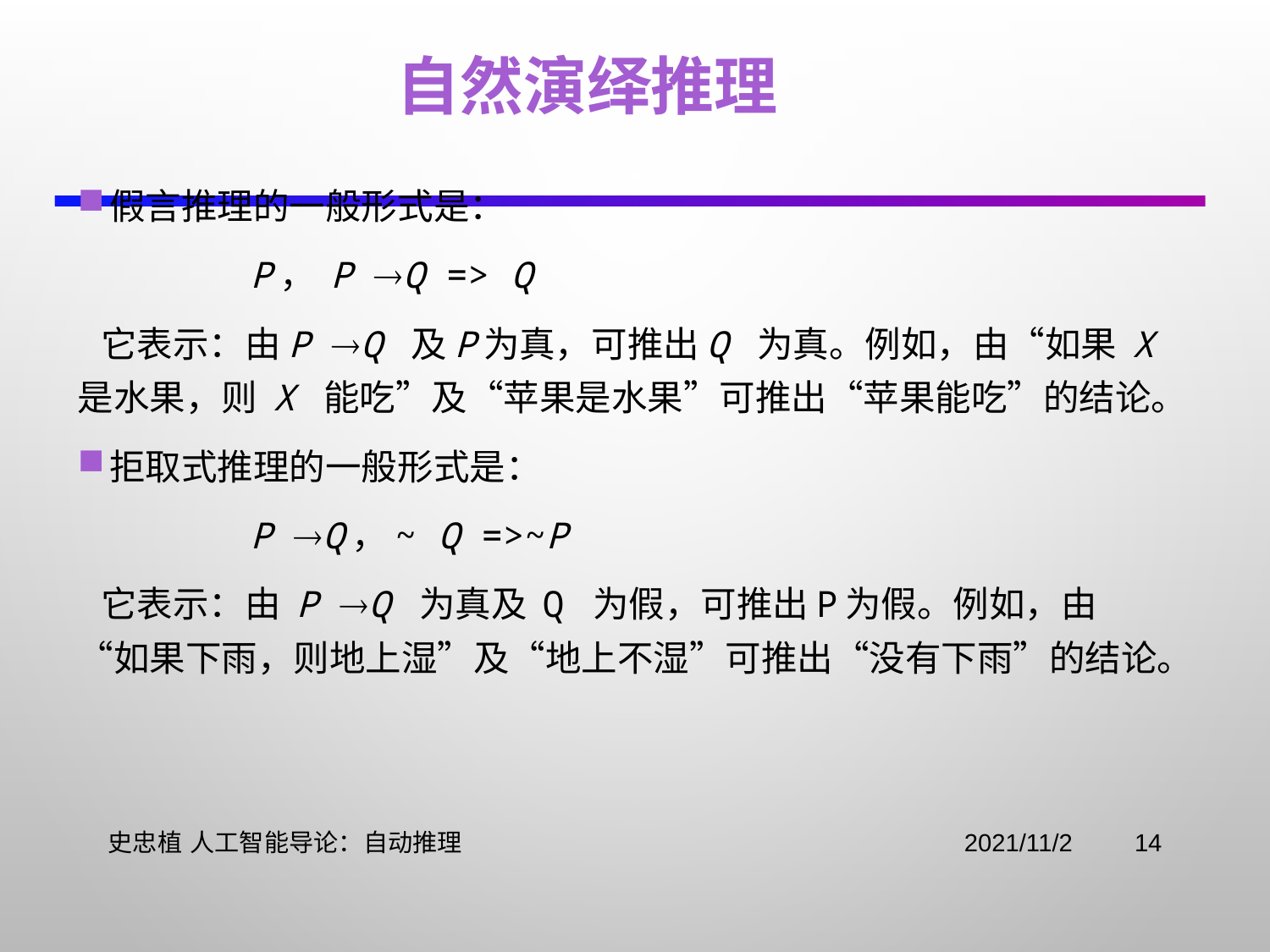

# 自然演绎推理
假言推理的一般形式是：
        P， P →Q => Q
  它表示：由P →Q 及P为真，可推出Q 为真。例如，由“如果 x 是水果，则 x 能吃”及“苹果是水果”可推出“苹果能吃”的结论。
拒取式推理的一般形式是：
        P →Q，~ Q =>~P
  它表示：由 P →Q 为真及 Q 为假，可推出P为假。例如，由“如果下雨，则地上湿”及“地上不湿”可推出“没有下雨”的结论。
史忠植 人工智能导论：自动推理
2021/11/2
14